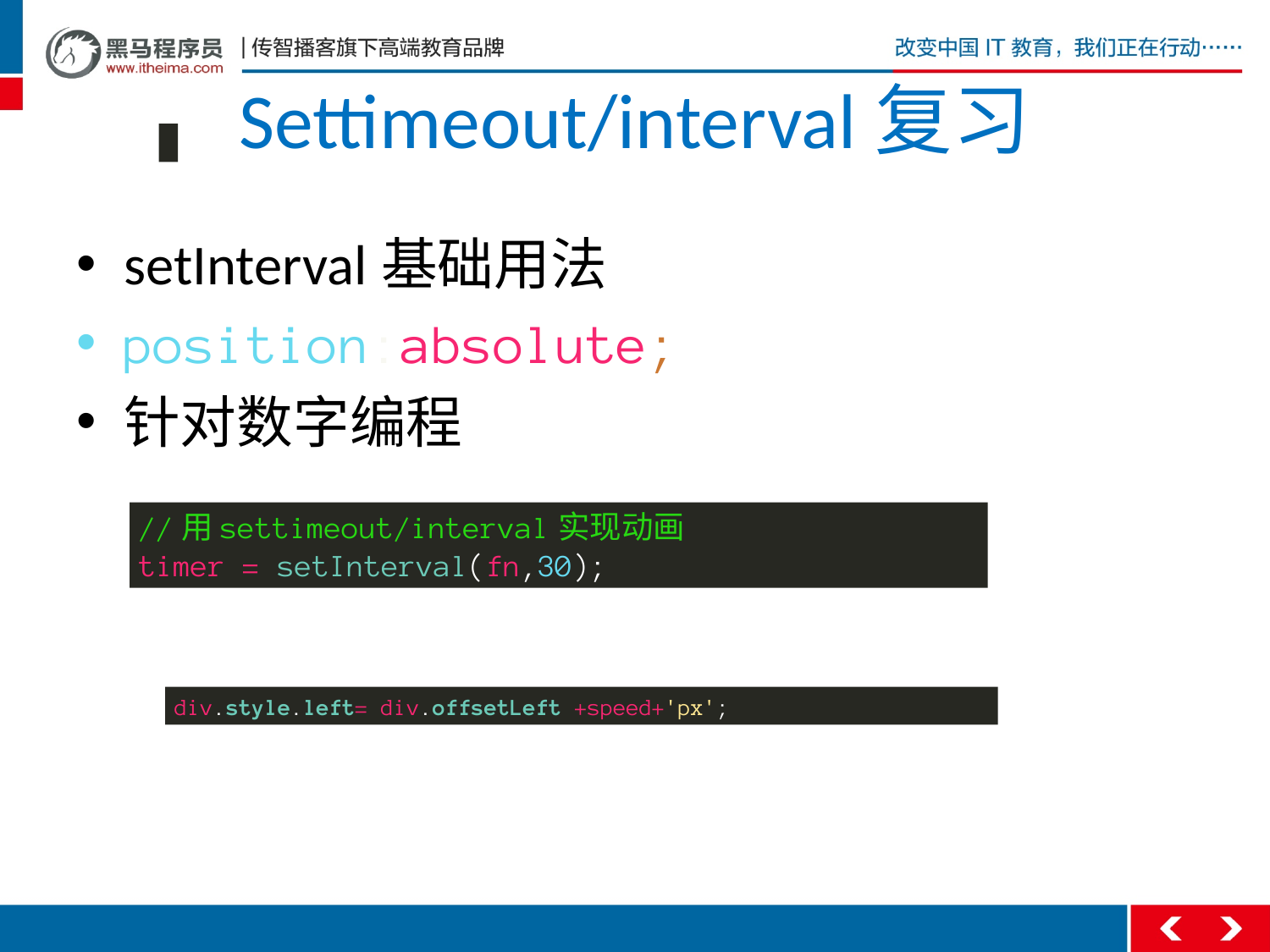

# Settimeout/interval复习

setInterval基础用法
position:absolute;
针对数字编程

//用settimeout/interval实现动画
timer = setInterval(fn,30);
div.style.left= div.offsetLeft +speed+'px';